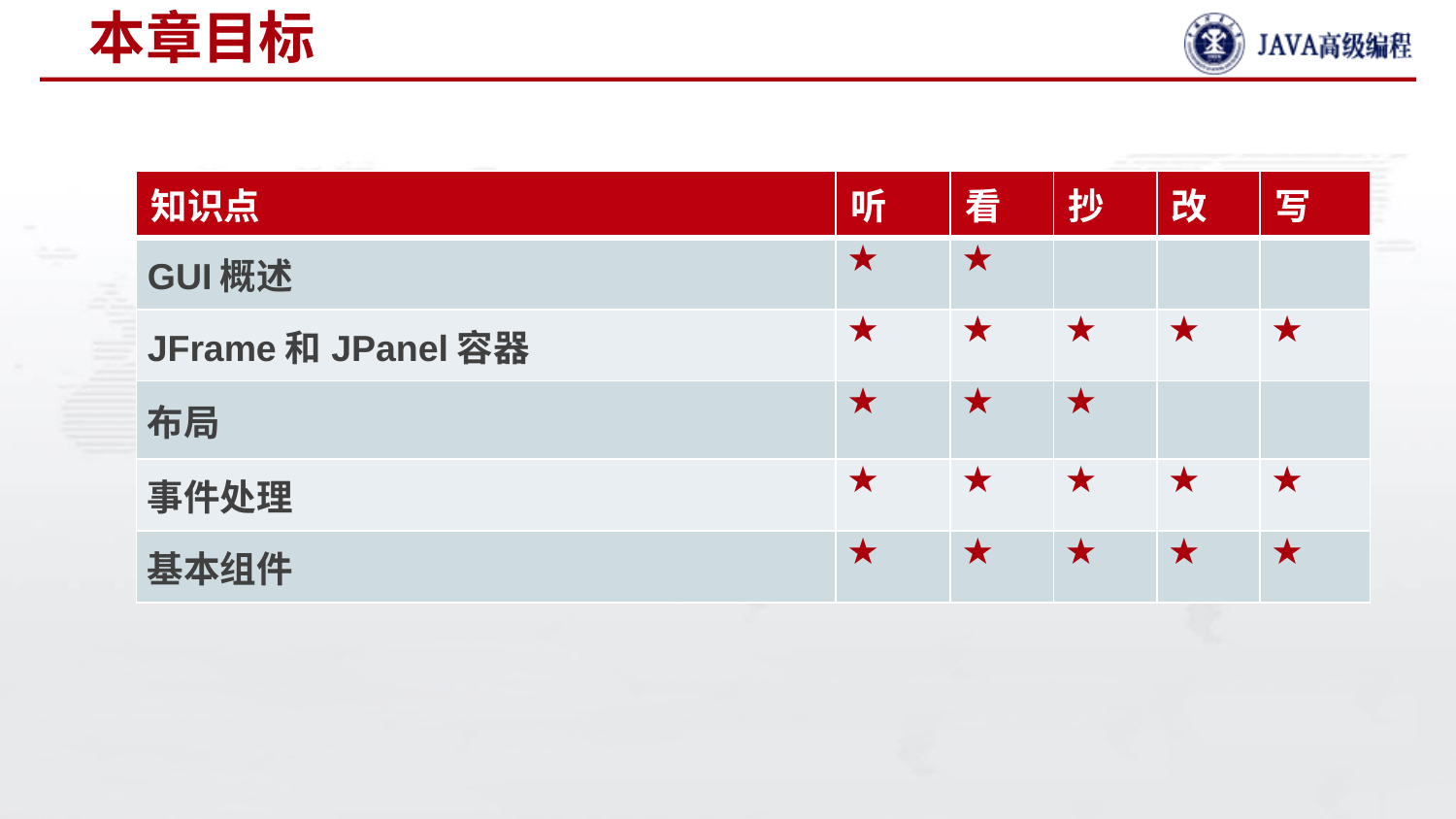

# 本章目标

| 知识点 | 听 | 看 | 抄 | 改 | 写 |
| --- | --- | --- | --- | --- | --- |
| GUI概述 | ★ | ★ |  |  |  |
| JFrame和JPanel容器 | ★ | ★ | ★ | ★ | ★ |
| 布局 | ★ | ★ | ★ |  |  |
| 事件处理 | ★ | ★ | ★ | ★ | ★ |
| 基本组件 | ★ | ★ | ★ | ★ | ★ |